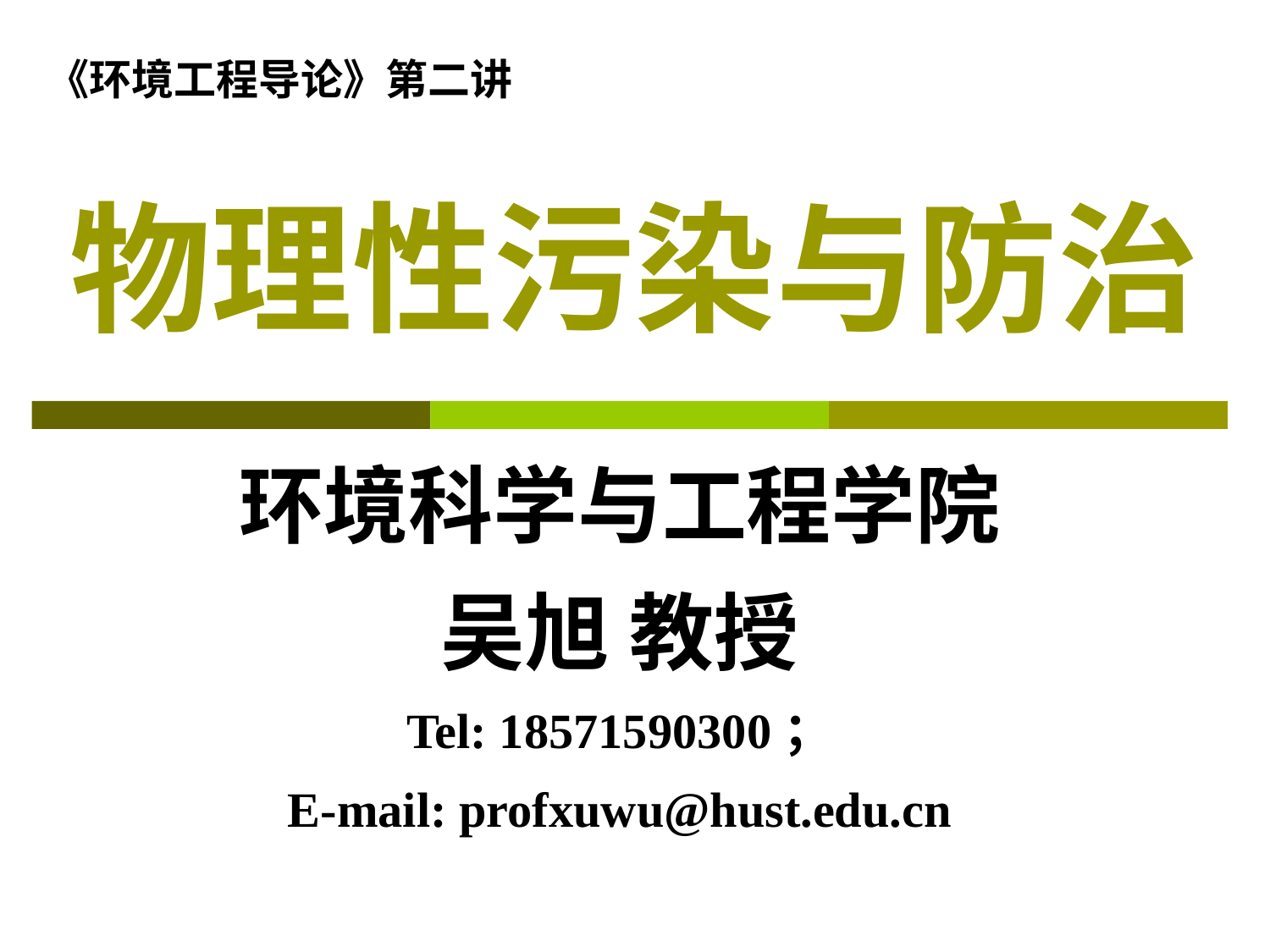

《环境工程导论》第二讲
# 物理性污染与防治
环境科学与工程学院
吴旭 教授
Tel: 18571590300；
E-mail: profxuwu@hust.edu.cn